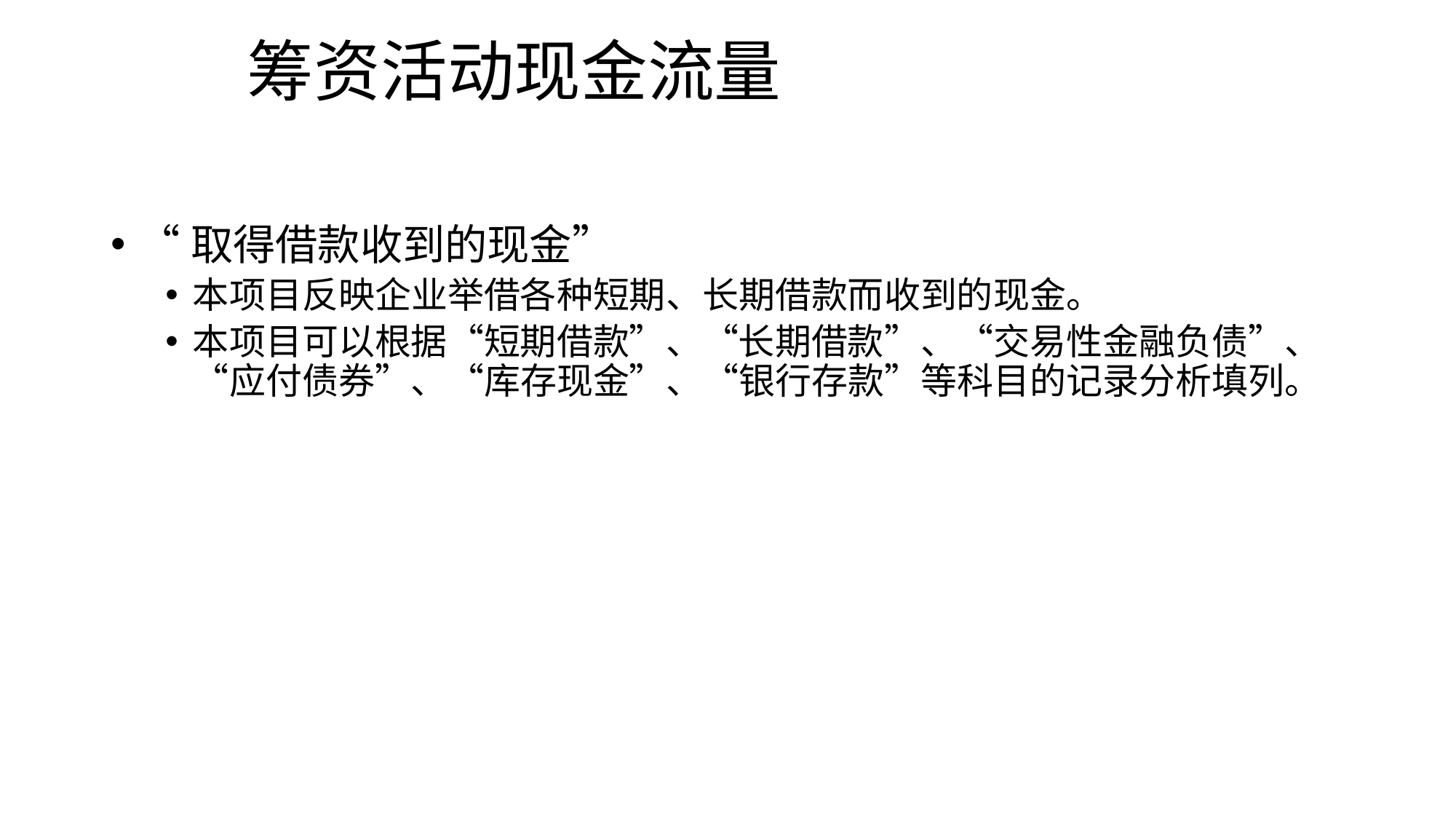

# 筹资活动现金流量
“取得借款收到的现金”
本项目反映企业举借各种短期、长期借款而收到的现金。
本项目可以根据“短期借款”、“长期借款”、“交易性金融负债”、“应付债券”、“库存现金”、“银行存款”等科目的记录分析填列。
2023/3/30
64